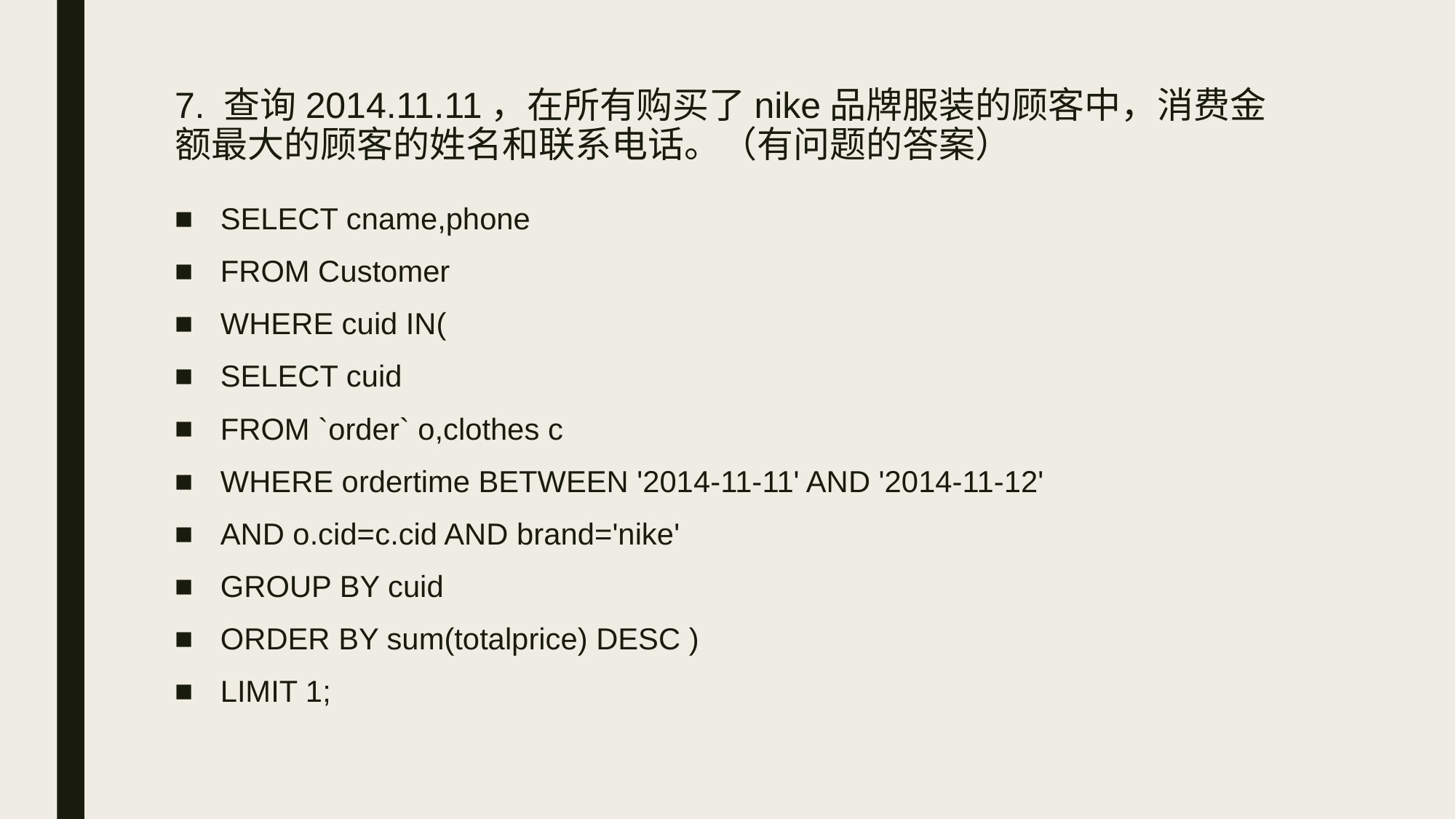

# 7. 查询2014.11.11，在所有购买了nike品牌服装的顾客中，消费金额最大的顾客的姓名和联系电话。（有问题的答案）
SELECT cname,phone
FROM Customer
WHERE cuid IN(
SELECT cuid
FROM `order` o,clothes c
WHERE ordertime BETWEEN '2014-11-11' AND '2014-11-12'
AND o.cid=c.cid AND brand='nike'
GROUP BY cuid
ORDER BY sum(totalprice) DESC )
LIMIT 1;